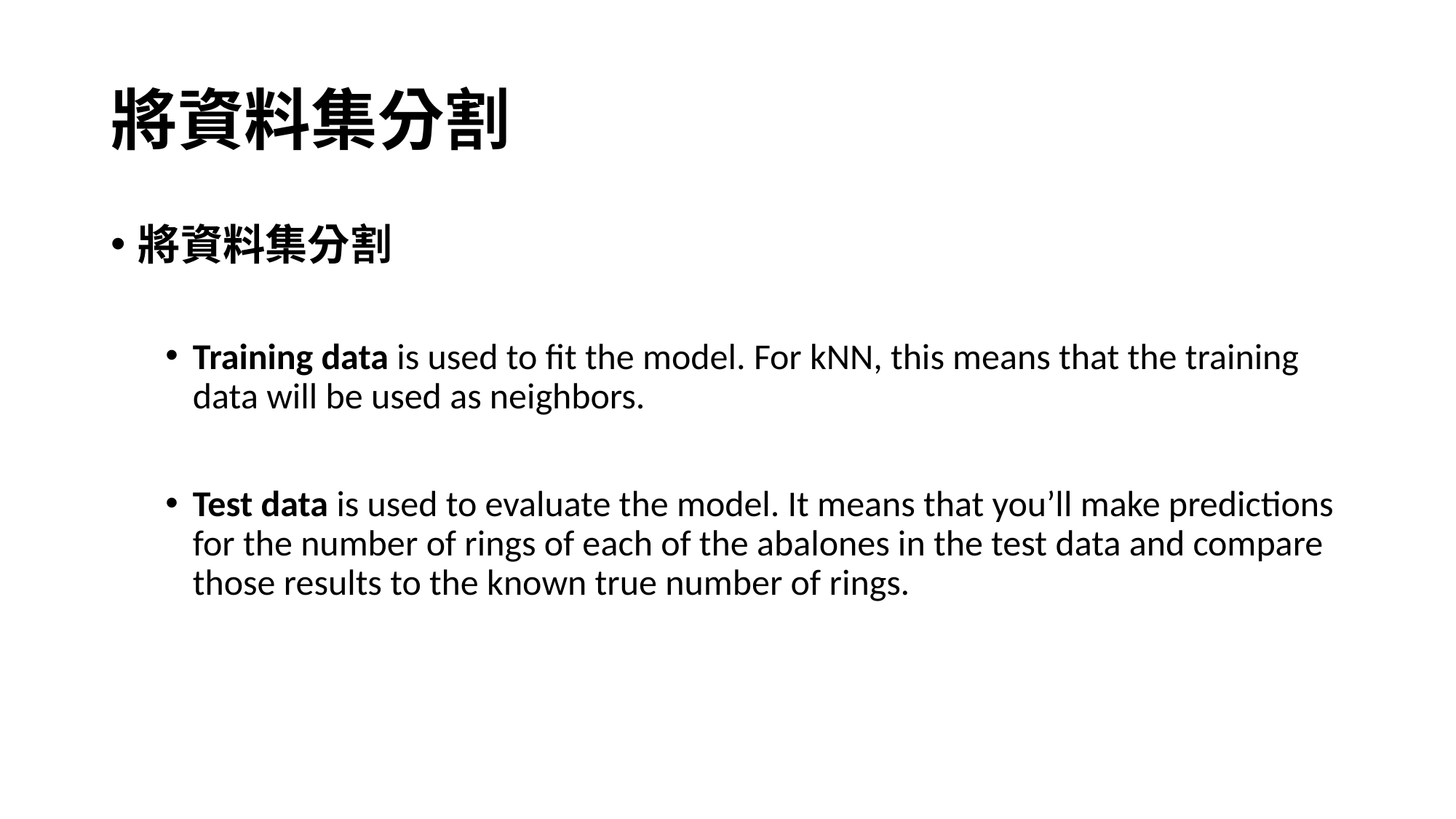

# 將資料集分割
將資料集分割

Training data is used to fit the model. For kNN, this means that the training data will be used as neighbors.

Test data is used to evaluate the model. It means that you’ll make predictions for the number of rings of each of the abalones in the test data and compare those results to the known true number of rings.